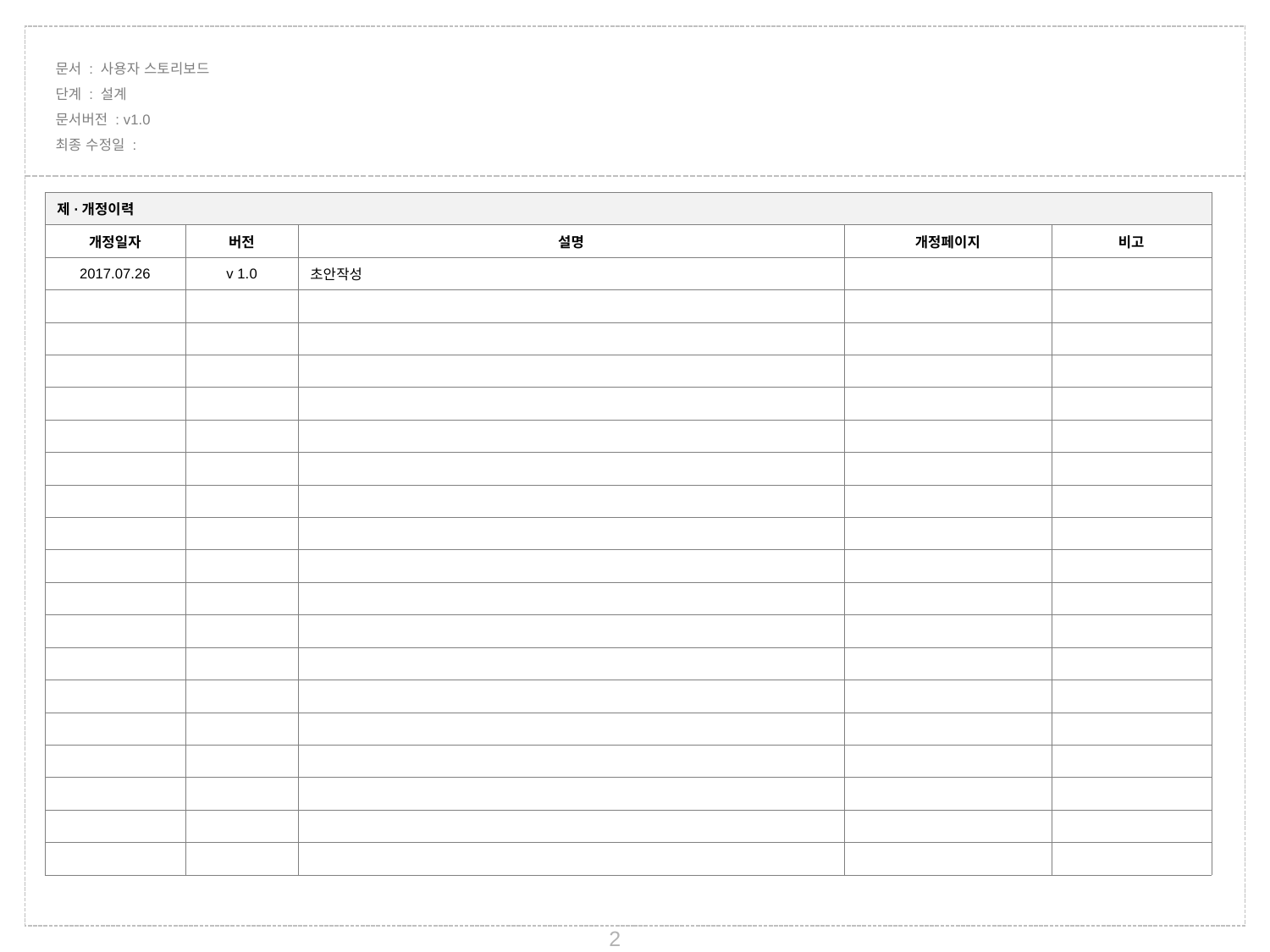

| 제·개정이력 |  |  |  |  |
| --- | --- | --- | --- | --- |
| 개정일자 | 버전 | 설명 | 개정페이지 | 비고 |
| 2017.07.26 | v 1.0 | 초안작성 |  |  |
|  |  |  |  |  |
|  |  |  |  |  |
|  |  |  |  |  |
|  |  |  |  |  |
|  |  |  |  |  |
|  |  |  |  |  |
|  |  |  |  |  |
|  |  |  |  |  |
|  |  |  |  |  |
|  |  |  |  |  |
|  |  |  |  |  |
|  |  |  |  |  |
|  |  |  |  |  |
|  |  |  |  |  |
|  |  |  |  |  |
|  |  |  |  |  |
|  |  |  |  |  |
|  |  |  |  |  |
2